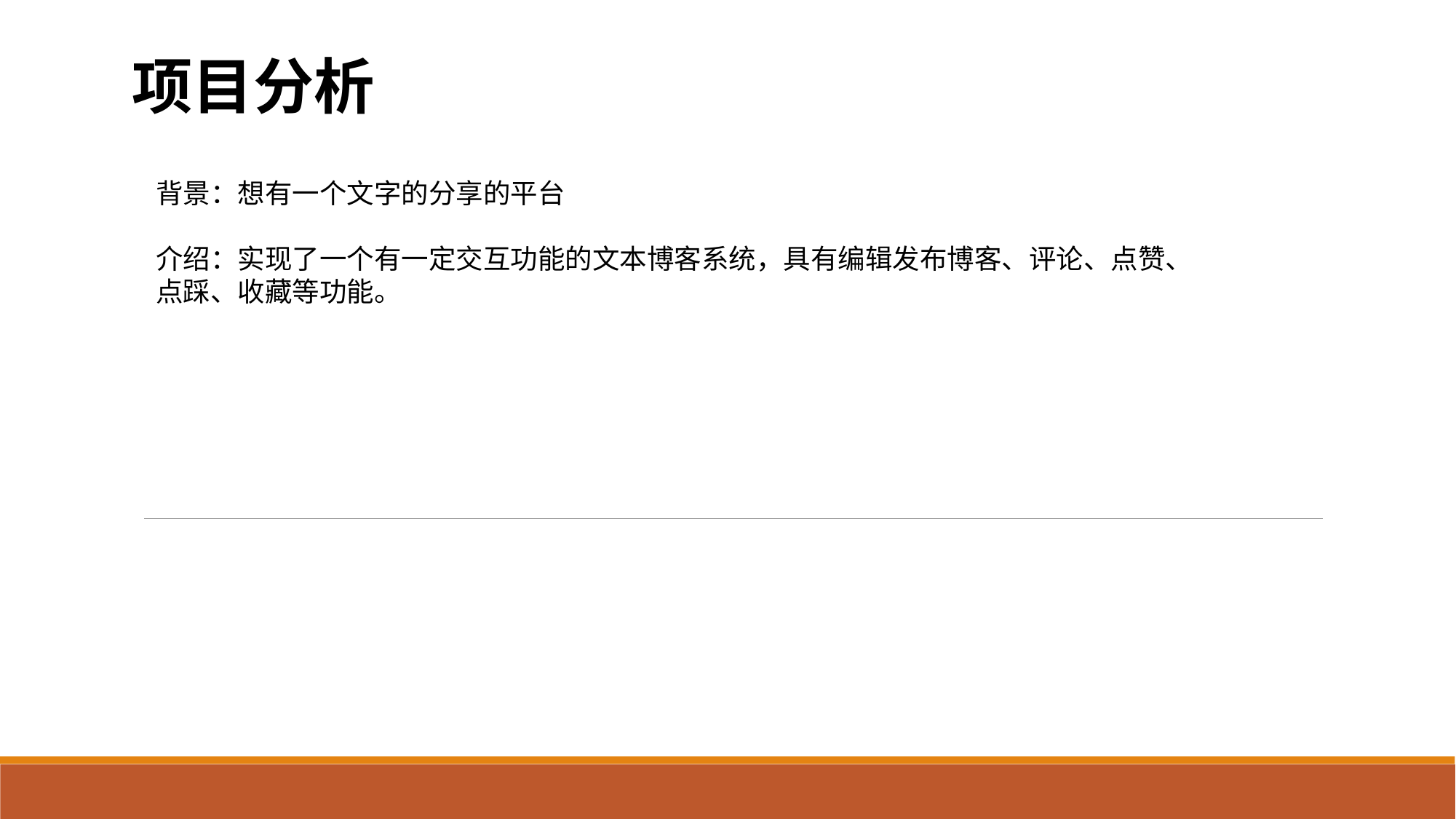

项目分析

背景：想有一个文字的分享的平台

介绍：实现了一个有一定交互功能的文本博客系统，具有编辑发布博客、评论、点赞、点踩、收藏等功能。